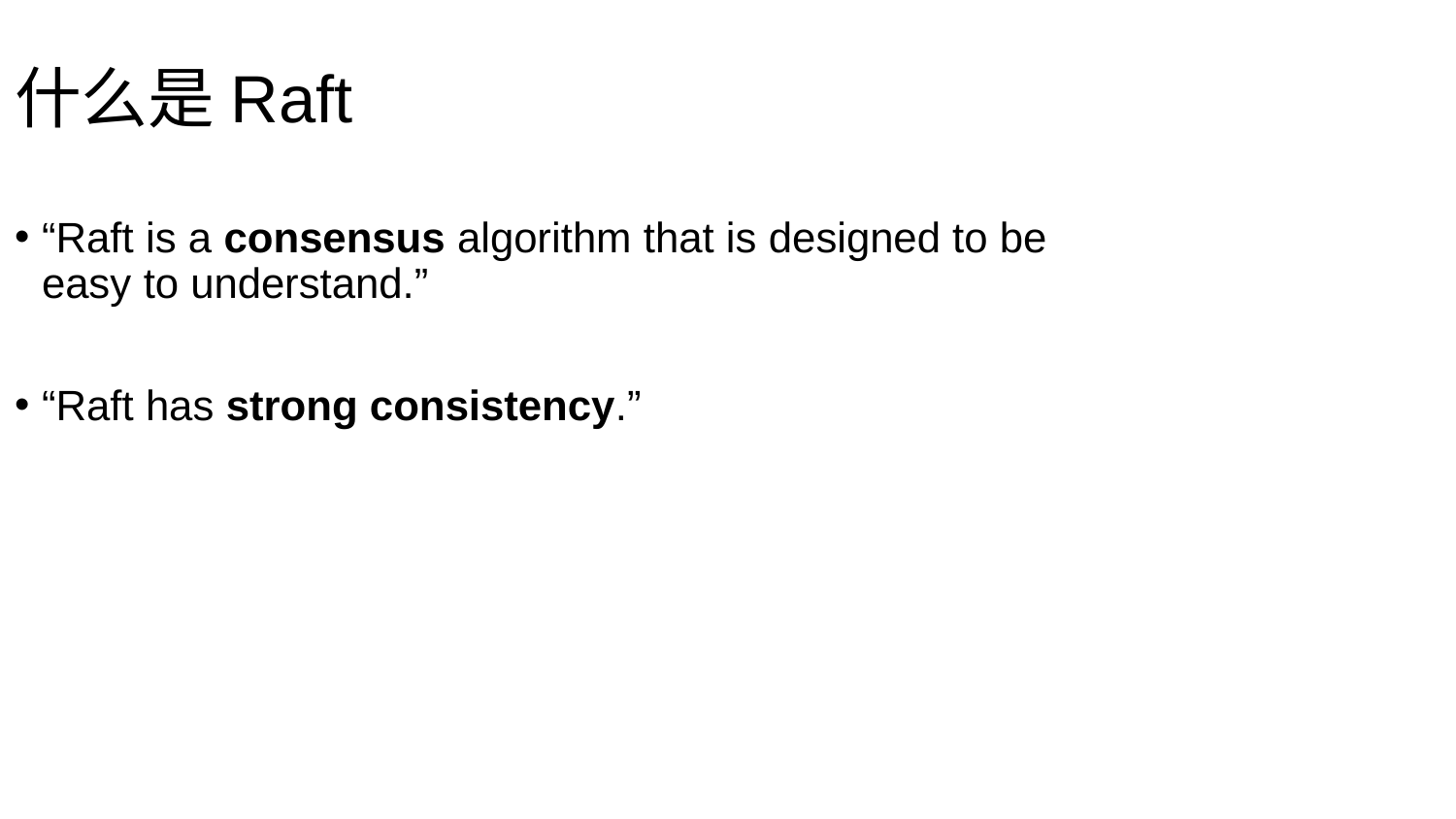

什么是Raft
“Raft is a consensus algorithm that is designed to be easy to understand.”

“Raft has strong consistency.”